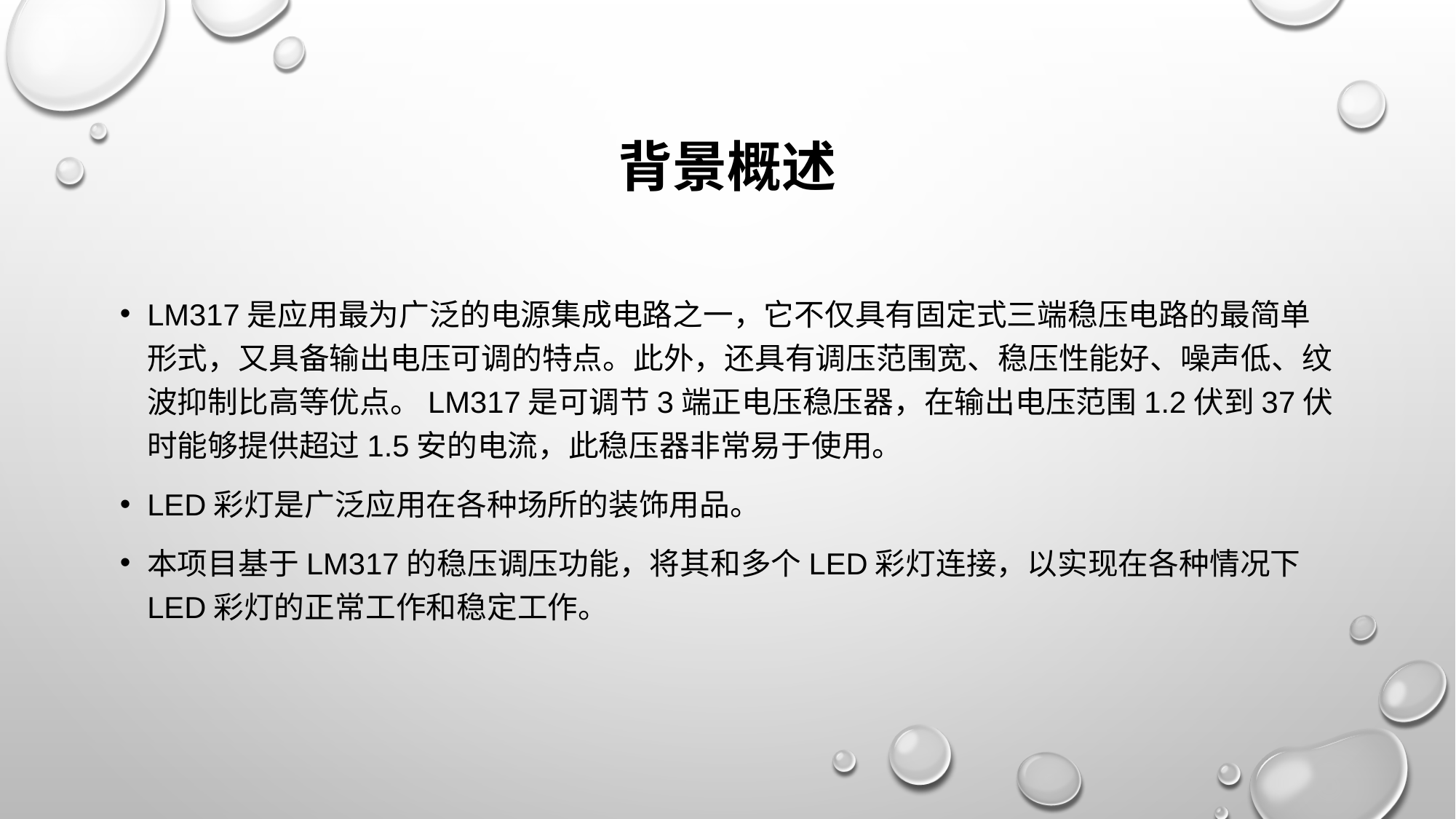

# 背景概述
LM317是应用最为广泛的电源集成电路之一，它不仅具有固定式三端稳压电路的最简单形式，又具备输出电压可调的特点。此外，还具有调压范围宽、稳压性能好、噪声低、纹波抑制比高等优点。LM317是可调节3端正电压稳压器，在输出电压范围1.2伏到37伏时能够提供超过1.5安的电流，此稳压器非常易于使用。
LED彩灯是广泛应用在各种场所的装饰用品。
本项目基于LM317的稳压调压功能，将其和多个LED彩灯连接，以实现在各种情况下LED彩灯的正常工作和稳定工作。